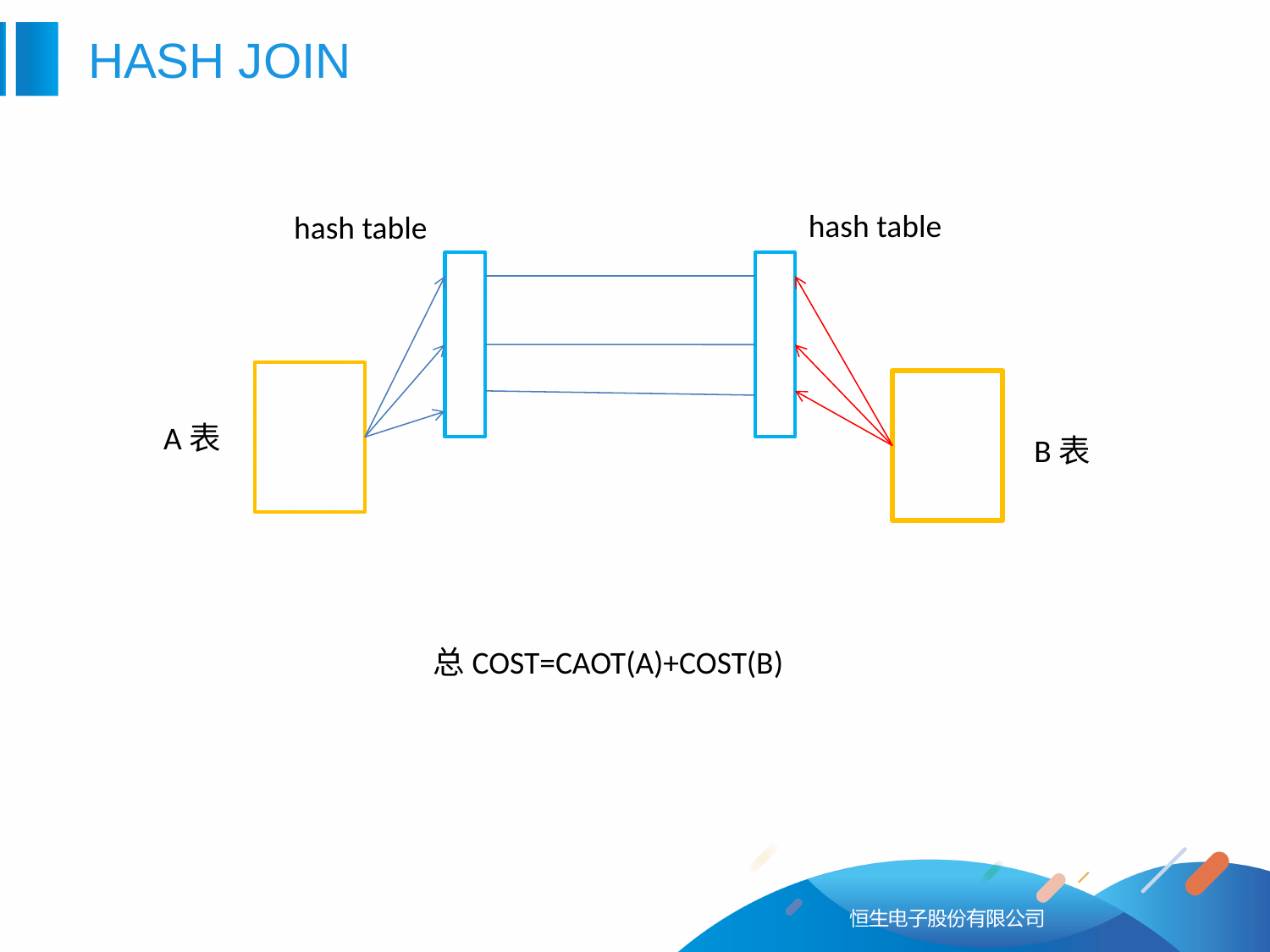

HASH JOIN
hash table
hash table

A表
B表
总COST=CAOT(A)+COST(B)